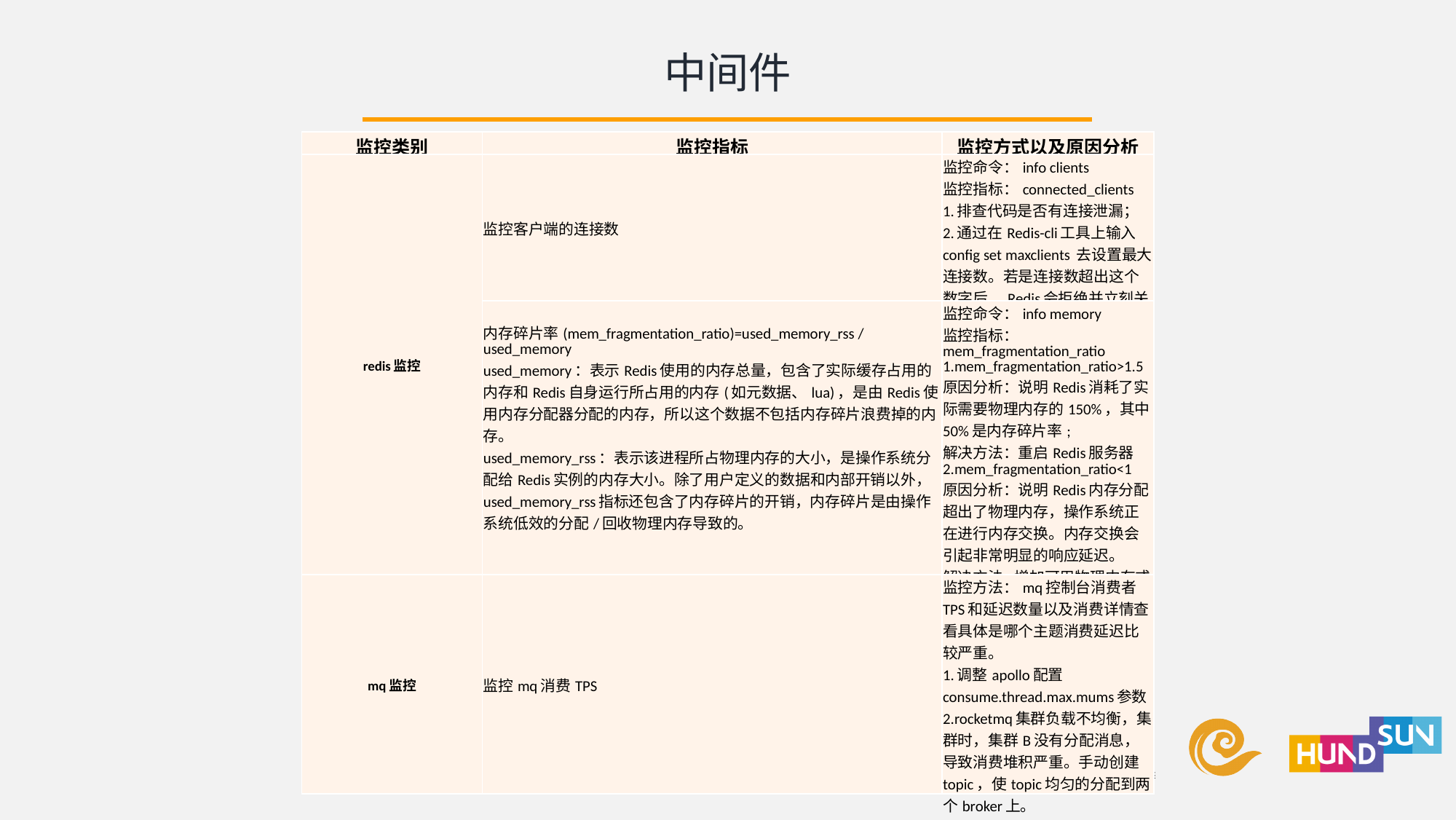

中间件
| 监控类别 | 监控指标 | 监控方式以及原因分析 |
| --- | --- | --- |
| redis监控 | 监控客户端的连接数 | 监控命令：info clients 监控指标：connected\_clients 1.排查代码是否有连接泄漏； 2.通过在Redis-cli工具上输入config set maxclients 去设置最大连接数。若是连接数超出这个数字后，Redis会拒绝并立刻关闭新来的连接。 |
|  | 内存碎片率(mem\_fragmentation\_ratio)=used\_memory\_rss / used\_memory used\_memory：表示Redis使用的内存总量，包含了实际缓存占用的内存和Redis自身运行所占用的内存(如元数据、lua)，是由Redis使用内存分配器分配的内存，所以这个数据不包括内存碎片浪费掉的内存。 used\_memory\_rss：表示该进程所占物理内存的大小，是操作系统分配给Redis实例的内存大小。除了用户定义的数据和内部开销以外，used\_memory\_rss指标还包含了内存碎片的开销，内存碎片是由操作系统低效的分配/回收物理内存导致的。 | 监控命令：info memory 监控指标：mem\_fragmentation\_ratio 1.mem\_fragmentation\_ratio>1.5 原因分析：说明Redis消耗了实际需要物理内存的150%，其中50%是内存碎片率; 解决方法：重启Redis服务器 2.mem\_fragmentation\_ratio<1 原因分析：说明Redis内存分配超出了物理内存，操作系统正在进行内存交换。内存交换会引起非常明显的响应延迟。 解决方法:增加可用物理内存或减少Redis内存占用。 |
| mq监控 | 监控mq消费TPS | 监控方法：mq控制台消费者TPS和延迟数量以及消费详情查看具体是哪个主题消费延迟比较严重。 1.调整apollo配置consume.thread.max.mums参数 2.rocketmq集群负载不均衡，集群时，集群B没有分配消息，导致消费堆积严重。手动创建topic，使topic均匀的分配到两个broker上。 |